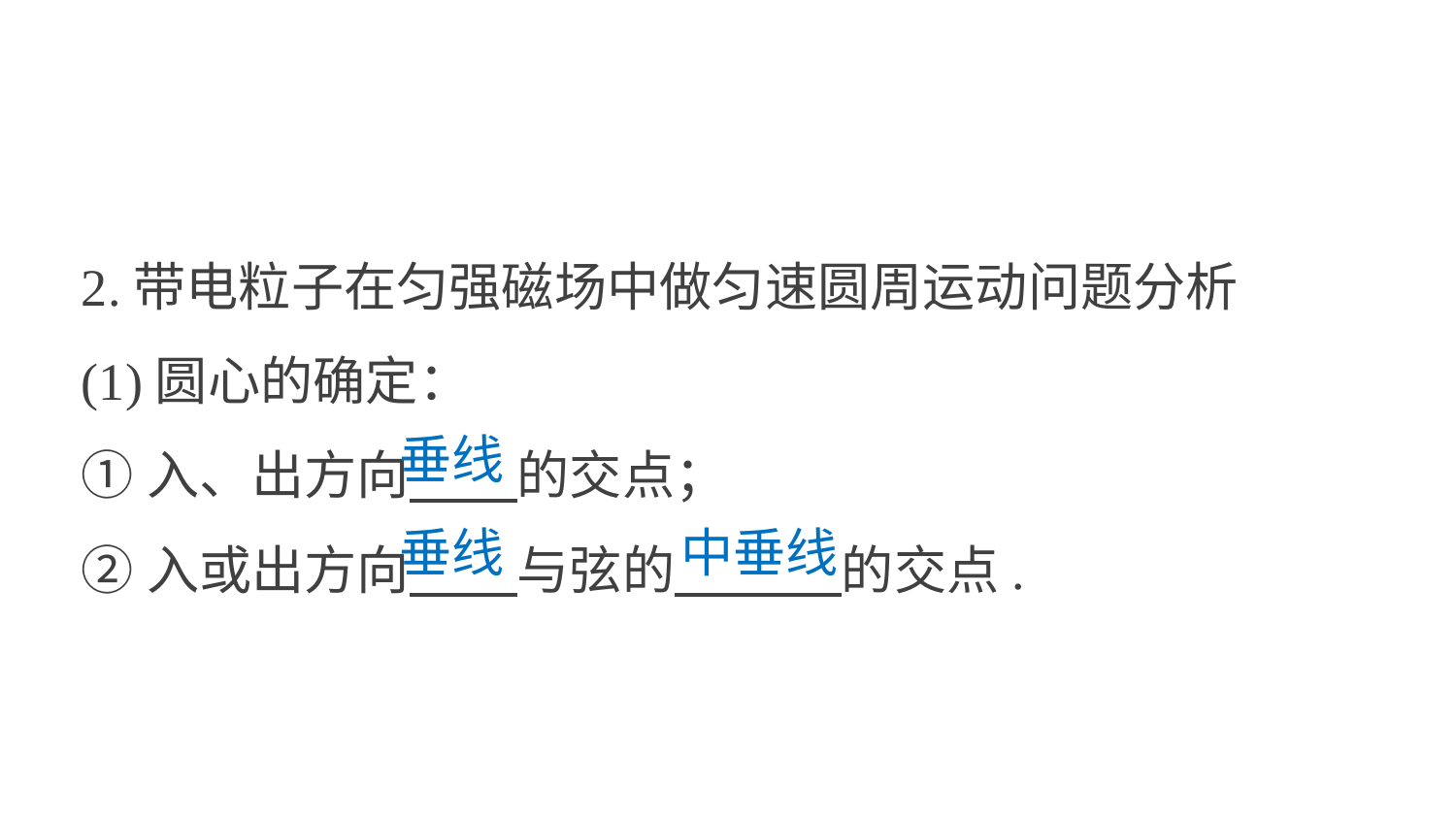

2.带电粒子在匀强磁场中做匀速圆周运动问题分析
(1)圆心的确定：
①入、出方向         的交点；
②入或出方向         与弦的              的交点.
垂线
垂线
中垂线